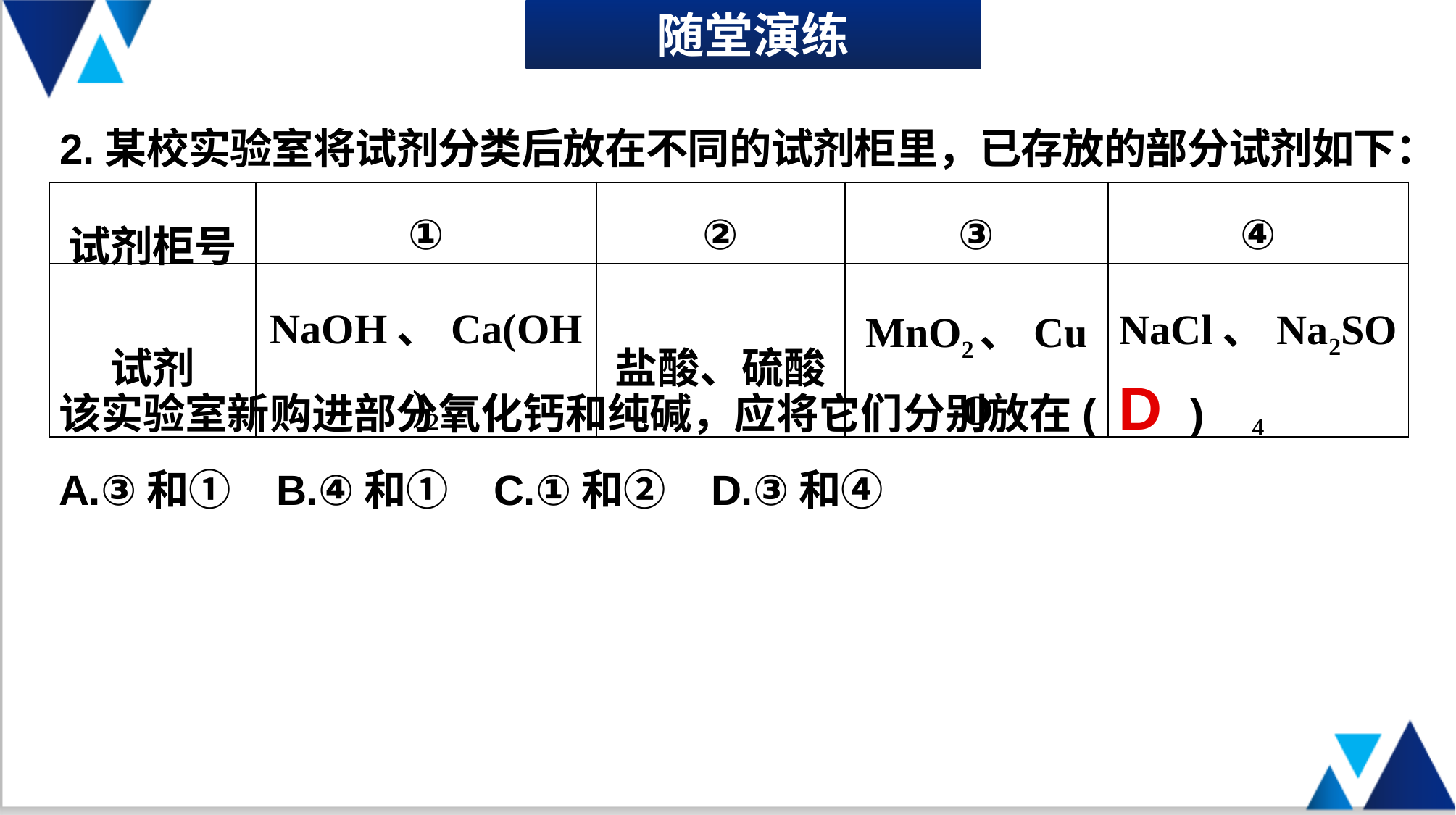

随堂演练
2.某校实验室将试剂分类后放在不同的试剂柜里，已存放的部分试剂如下：
| 试剂柜号 | ① | ② | ③ | ④ |
| --- | --- | --- | --- | --- |
| 试剂 | NaOH、Ca(OH)2 | 盐酸、硫酸 | MnO2、CuO | NaCl、Na2SO4 |
该实验室新购进部分氧化钙和纯碱，应将它们分别放在(        )
A.③和①  	B.④和①  	C.①和②  	D.③和④
D